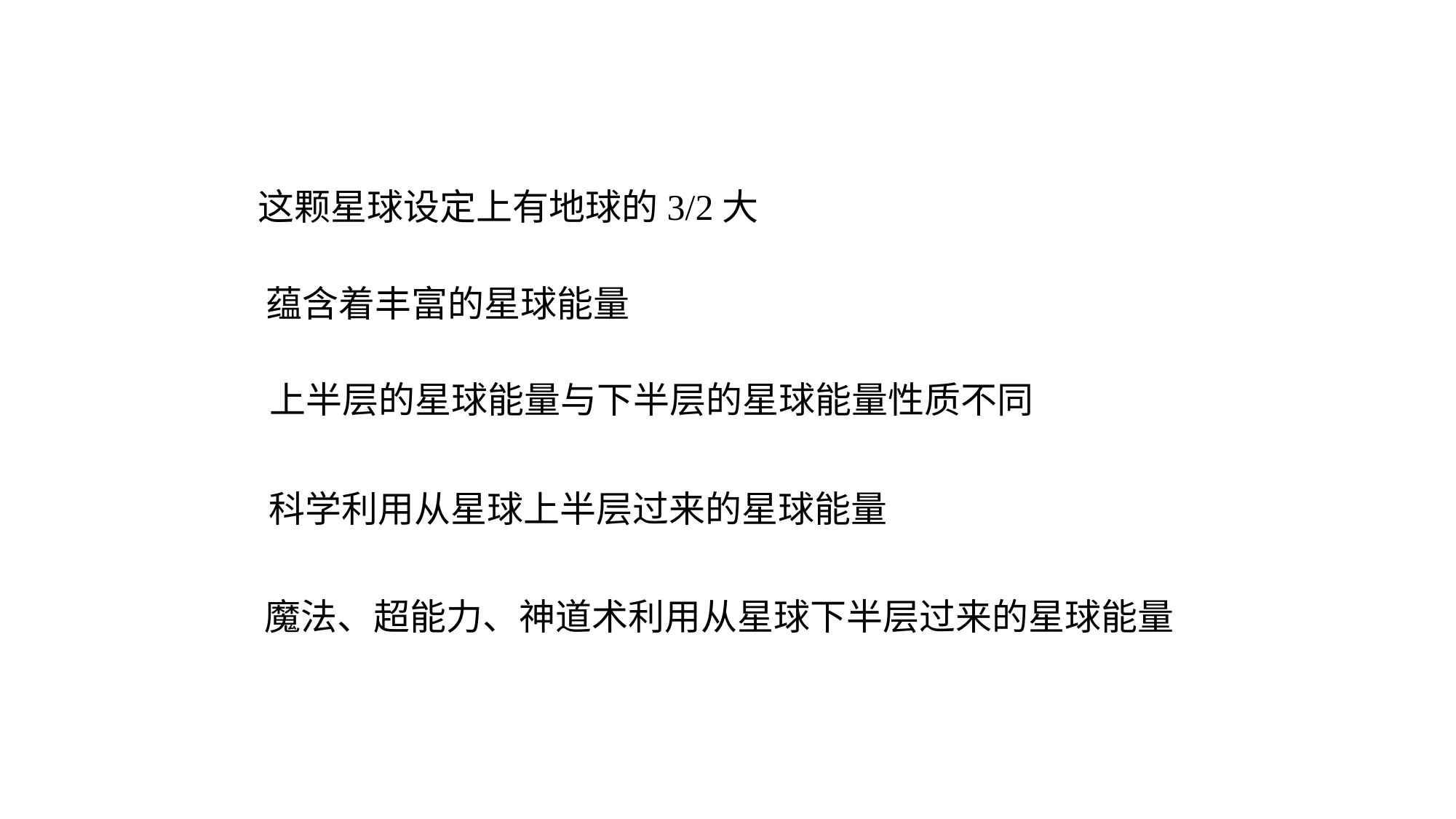

这颗星球设定上有地球的3/2大
蕴含着丰富的星球能量
上半层的星球能量与下半层的星球能量性质不同
科学利用从星球上半层过来的星球能量
魔法、超能力、神道术利用从星球下半层过来的星球能量